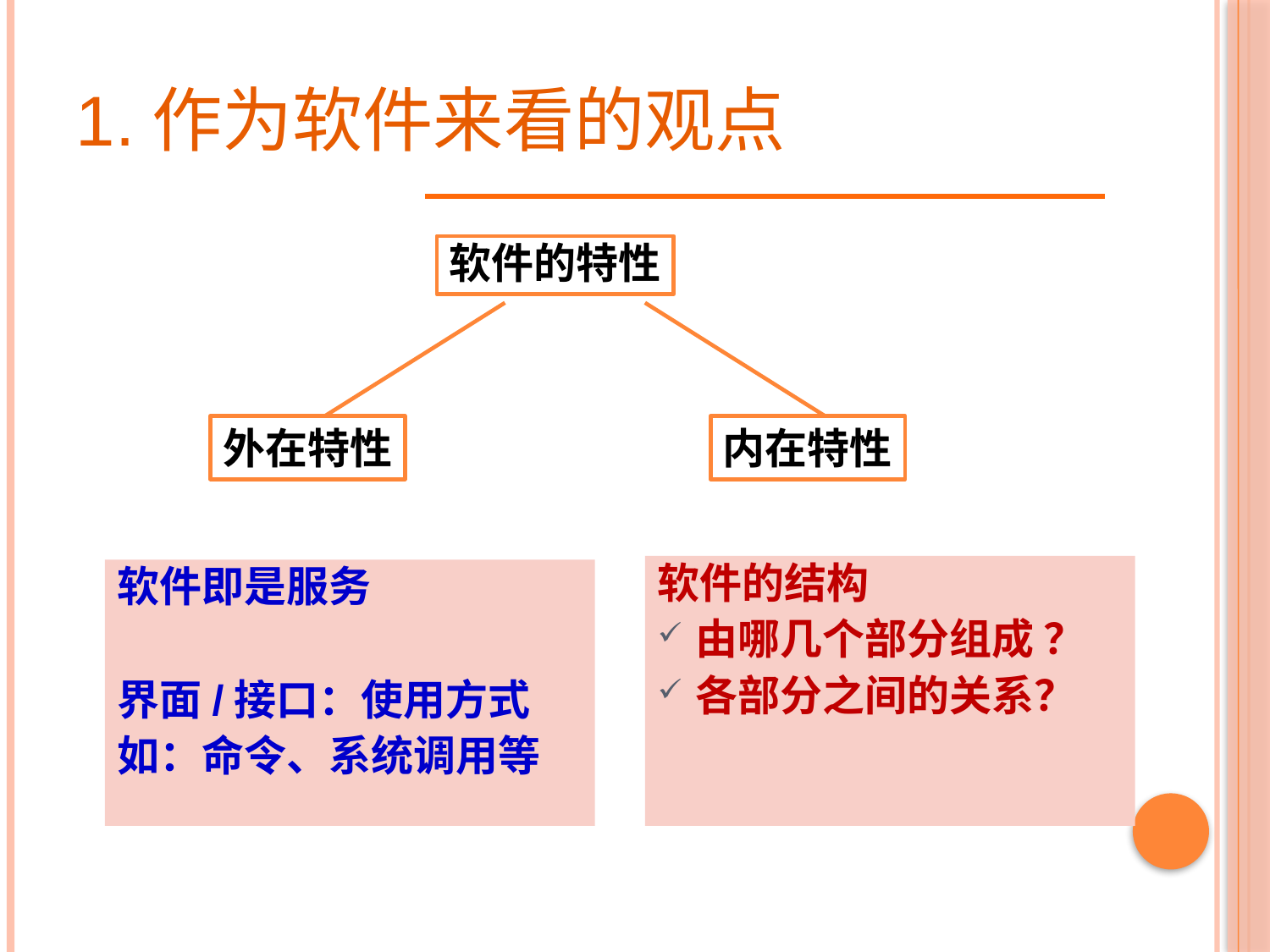

# 1.作为软件来看的观点
软件的特性
外在特性
内在特性
软件的结构
由哪几个部分组成 ？
各部分之间的关系？
软件即是服务

界面/接口：使用方式
如：命令、系统调用等